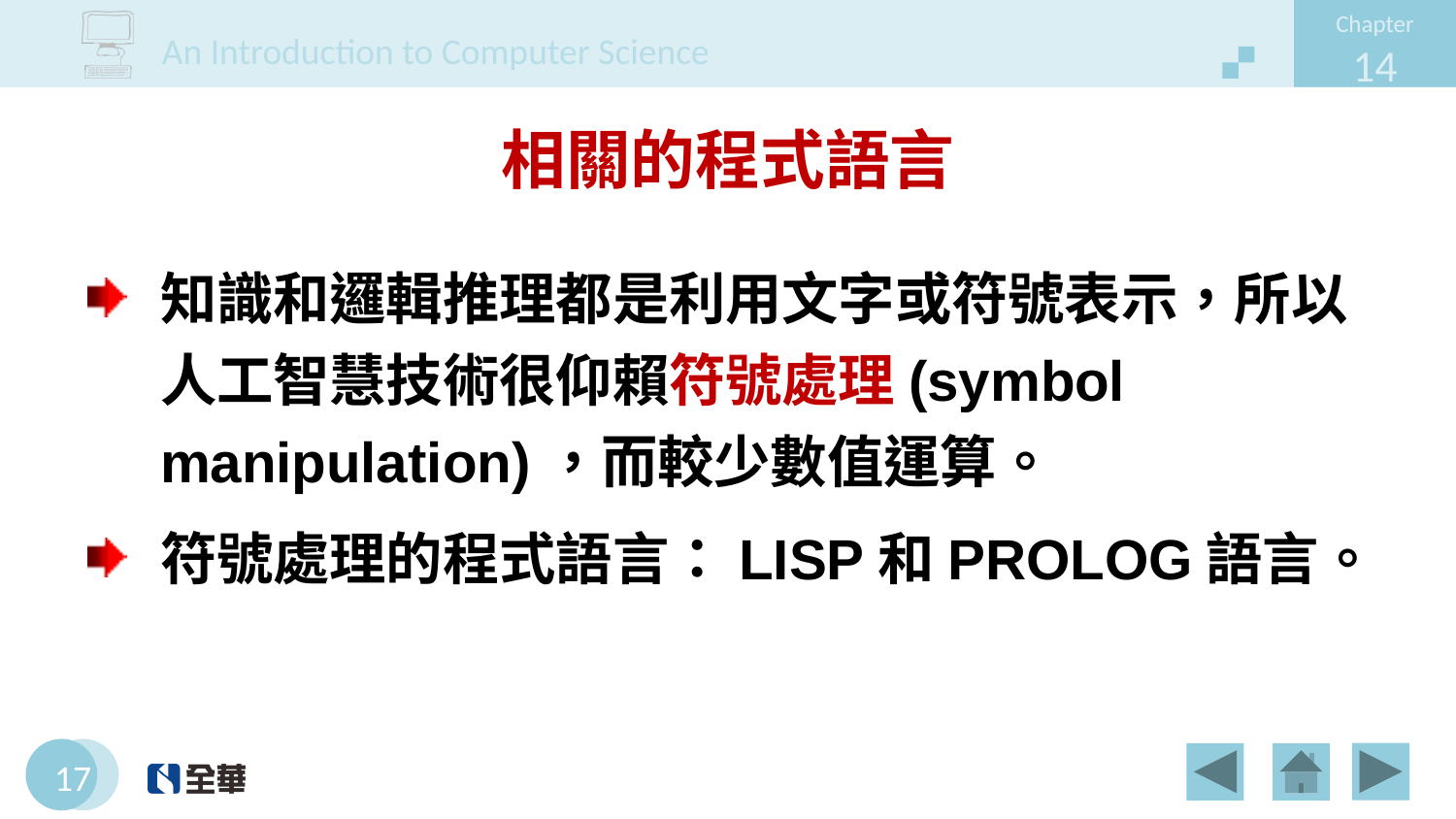

# 相關的程式語言
知識和邏輯推理都是利用文字或符號表示，所以人工智慧技術很仰賴符號處理(symbol manipulation)，而較少數值運算。
符號處理的程式語言：LISP和PROLOG語言。